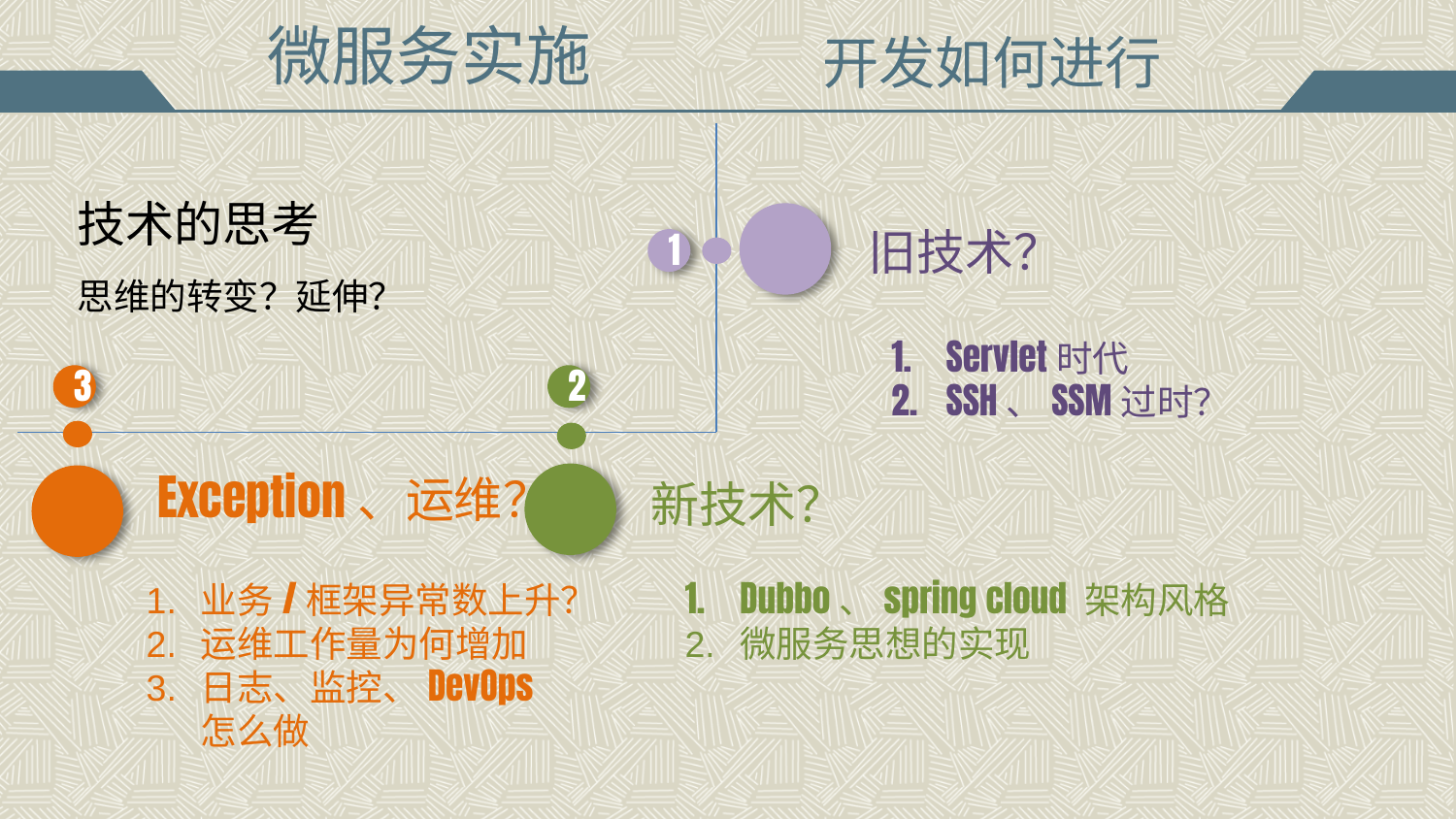

# 微服务实施
开发如何进行
技术的思考
思维的转变？延伸？

旧技术？
1

Servlet时代
SSH、SSM过时？
3
2

Exception、运维？

新技术？
业务/框架异常数上升？
运维工作量为何增加
日志、监控、DevOps怎么做
Dubbo、spring cloud 架构风格
微服务思想的实现